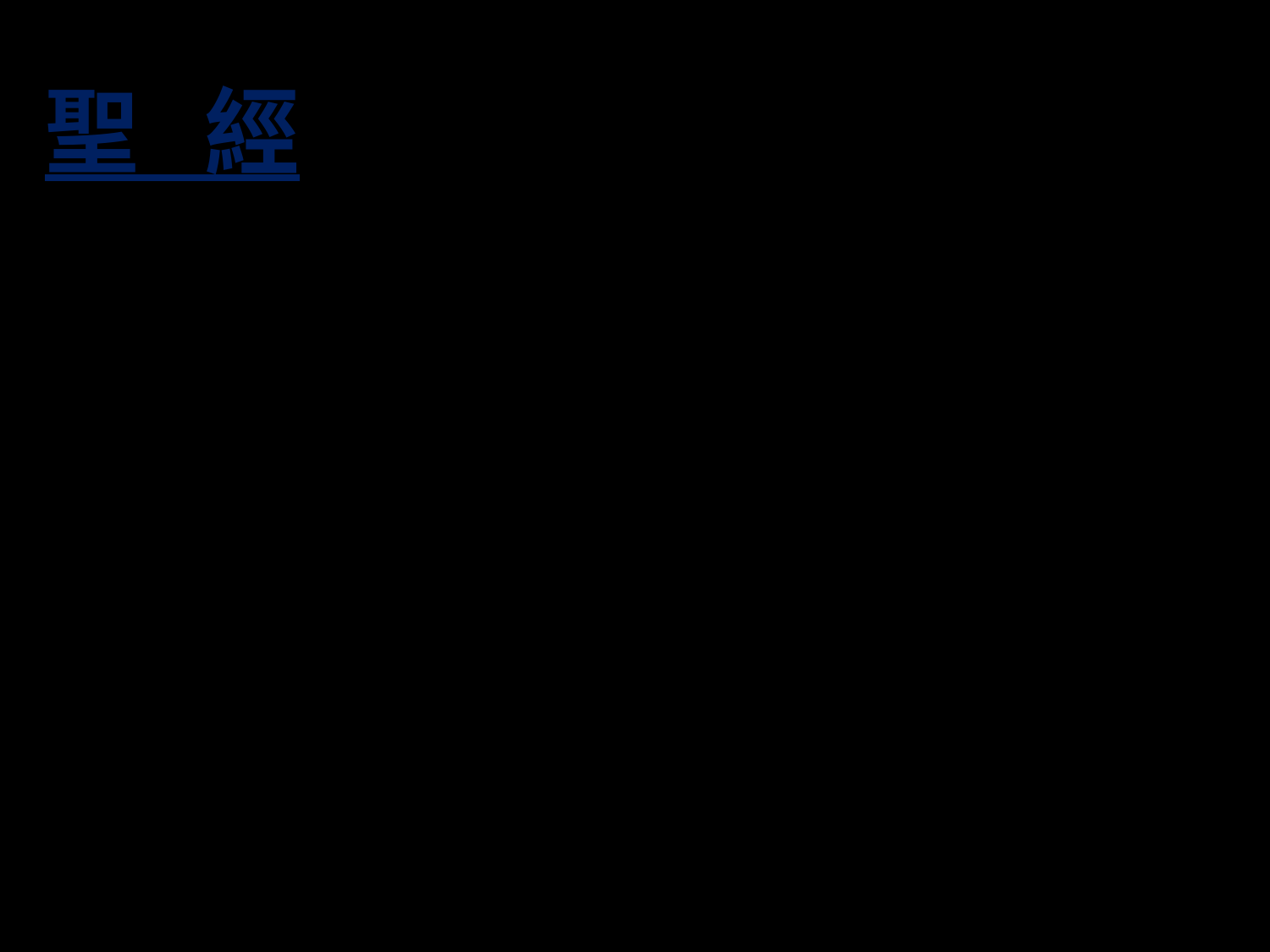

聖   經
親像所記載講：阮為著你的緣故終
日受死；看做親像欲刣的羊。反轉
佇諸個攏總的事，咱對疼咱者得勝
到有剩(chhun)。因為我深信無論是
死、是活，是天使、是掌權的，是
現今的、是將來的，有權能的，
 <羅馬書 8 : 31 - 39>